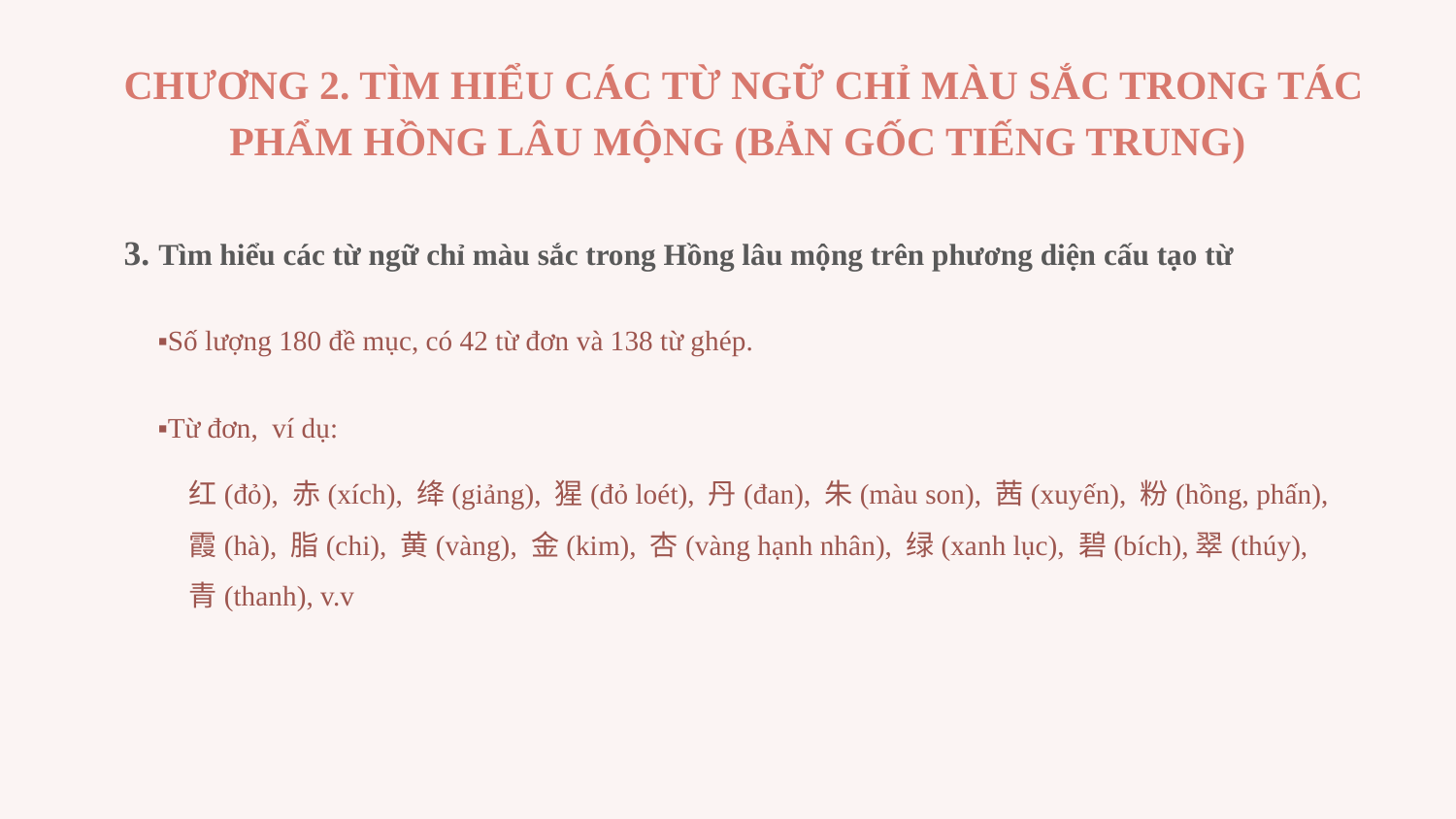

CHƯƠNG 2. TÌM HIỂU CÁC TỪ NGỮ CHỈ MÀU SẮC TRONG TÁC PHẨM HỒNG LÂU MỘNG (BẢN GỐC TIẾNG TRUNG)
3. Tìm hiểu các từ ngữ chỉ màu sắc trong Hồng lâu mộng trên phương diện cấu tạo từ
▪Số lượng 180 đề mục, có 42 từ đơn và 138 từ ghép.

▪Từ đơn,  ví dụ:

红(đỏ), 赤(xích), 绛(giảng), 猩(đỏ loét), 丹(đan), 朱(màu son), 茜(xuyến), 粉(hồng, phấn), 霞(hà), 脂(chi), 黄(vàng), 金(kim), 杏(vàng hạnh nhân), 绿(xanh lục), 碧(bích),翠(thúy), 青(thanh), v.v